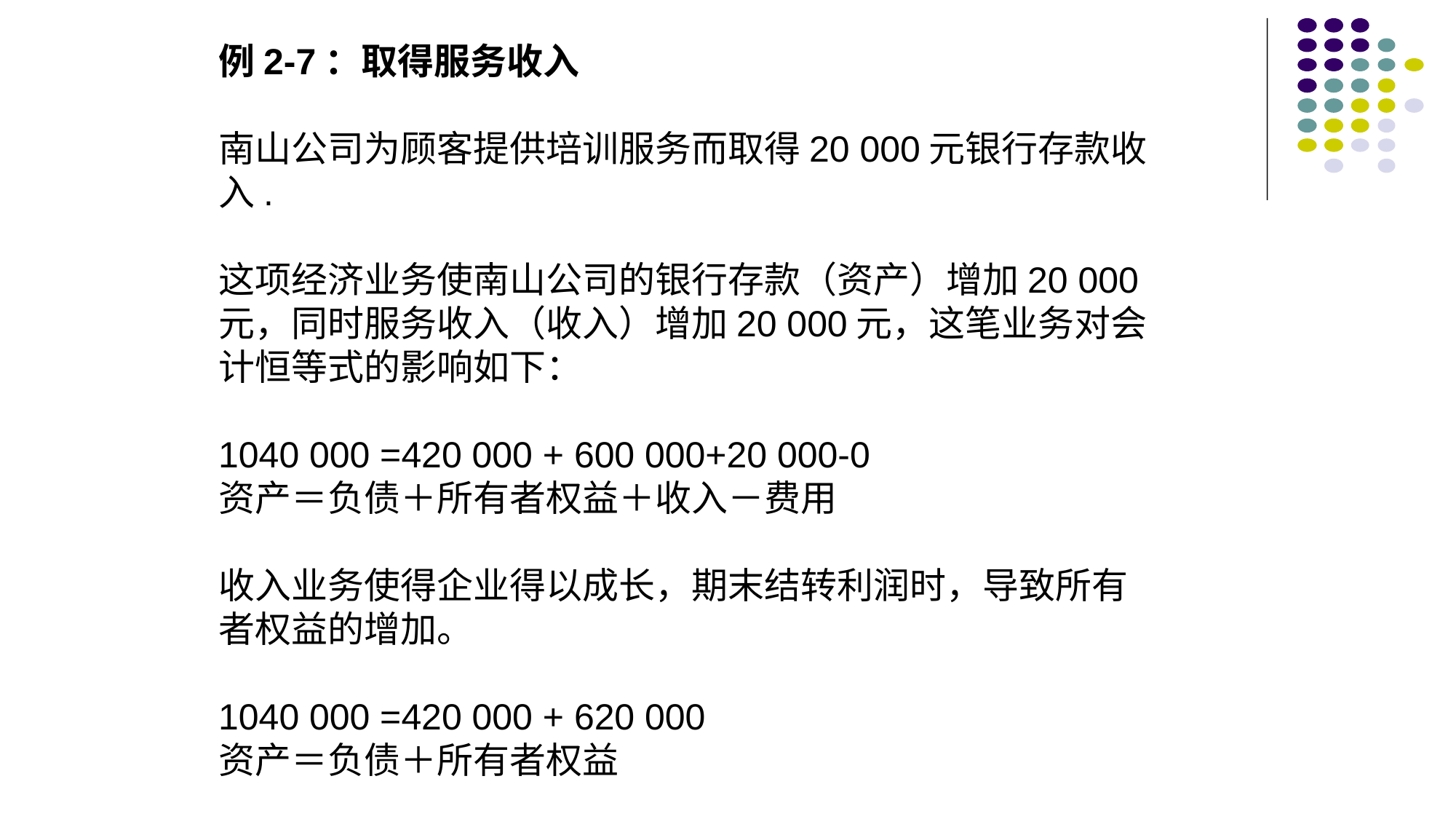

例2-7：取得服务收入

南山公司为顾客提供培训服务而取得20 000元银行存款收入.

这项经济业务使南山公司的银行存款（资产）增加20 000元，同时服务收入（收入）增加20 000元，这笔业务对会计恒等式的影响如下：

1040 000 =420 000 + 600 000+20 000-0
资产＝负债＋所有者权益＋收入－费用

收入业务使得企业得以成长，期末结转利润时，导致所有者权益的增加。

1040 000 =420 000 + 620 000
资产＝负债＋所有者权益